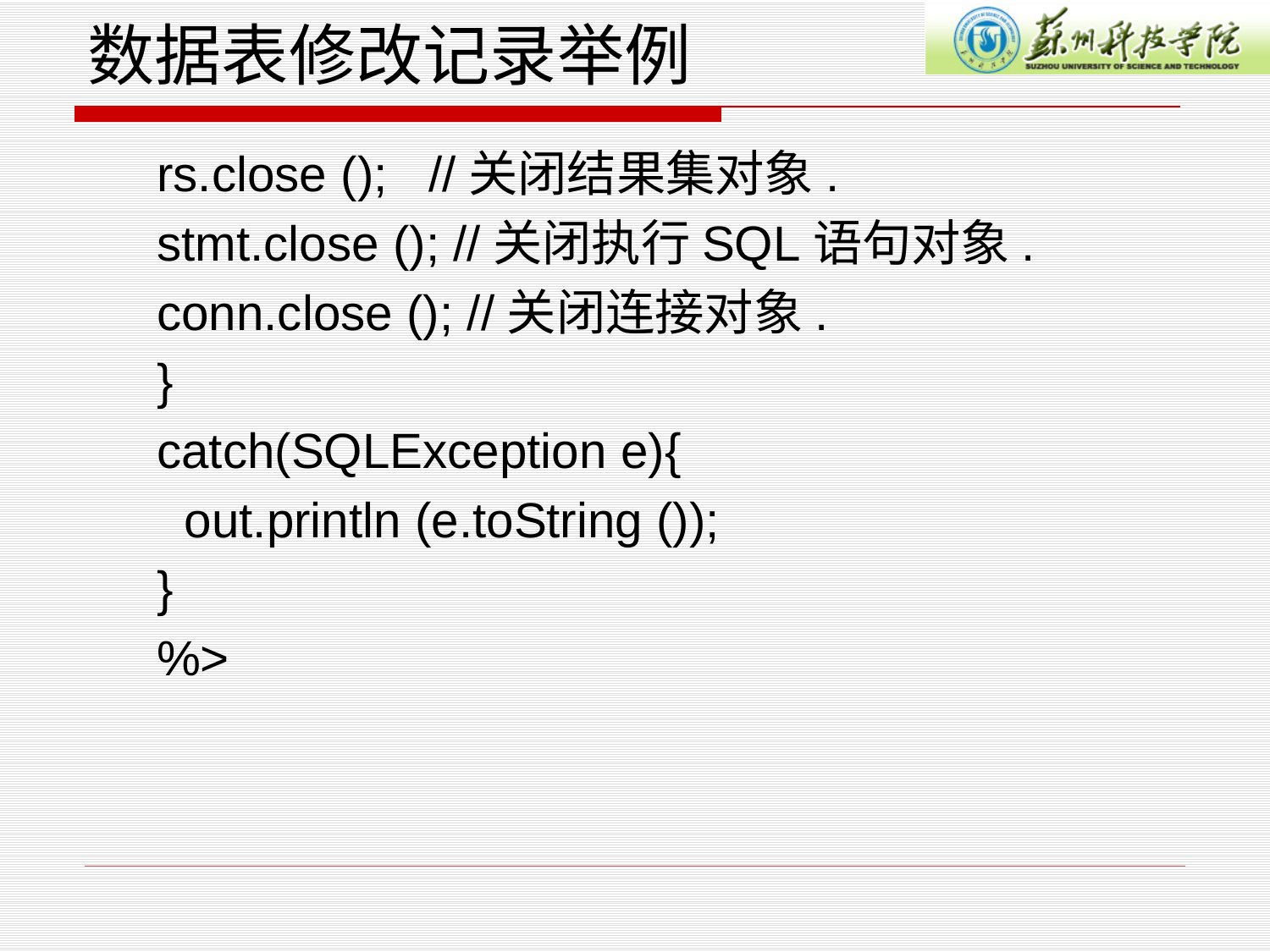

# 数据表修改记录举例
rs.close ();   //关闭结果集对象.
stmt.close (); //关闭执行SQL语句对象.
conn.close (); //关闭连接对象.
}
catch(SQLException e){
  out.println (e.toString ());
}
%>